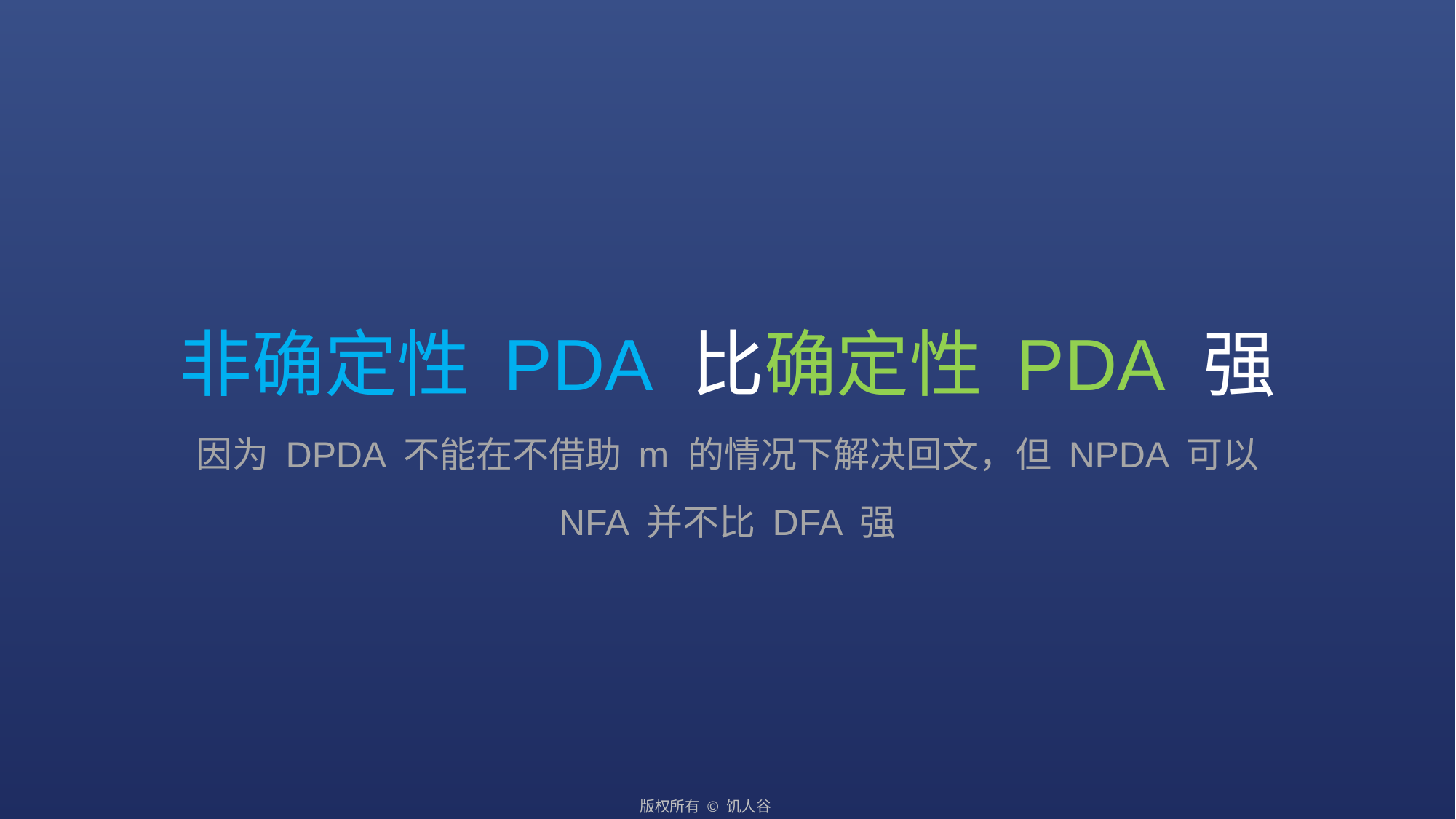

# 非确定性 PDA 比确定性 PDA 强
因为 DPDA 不能在不借助 m 的情况下解决回文，但 NPDA 可以
NFA 并不比 DFA 强